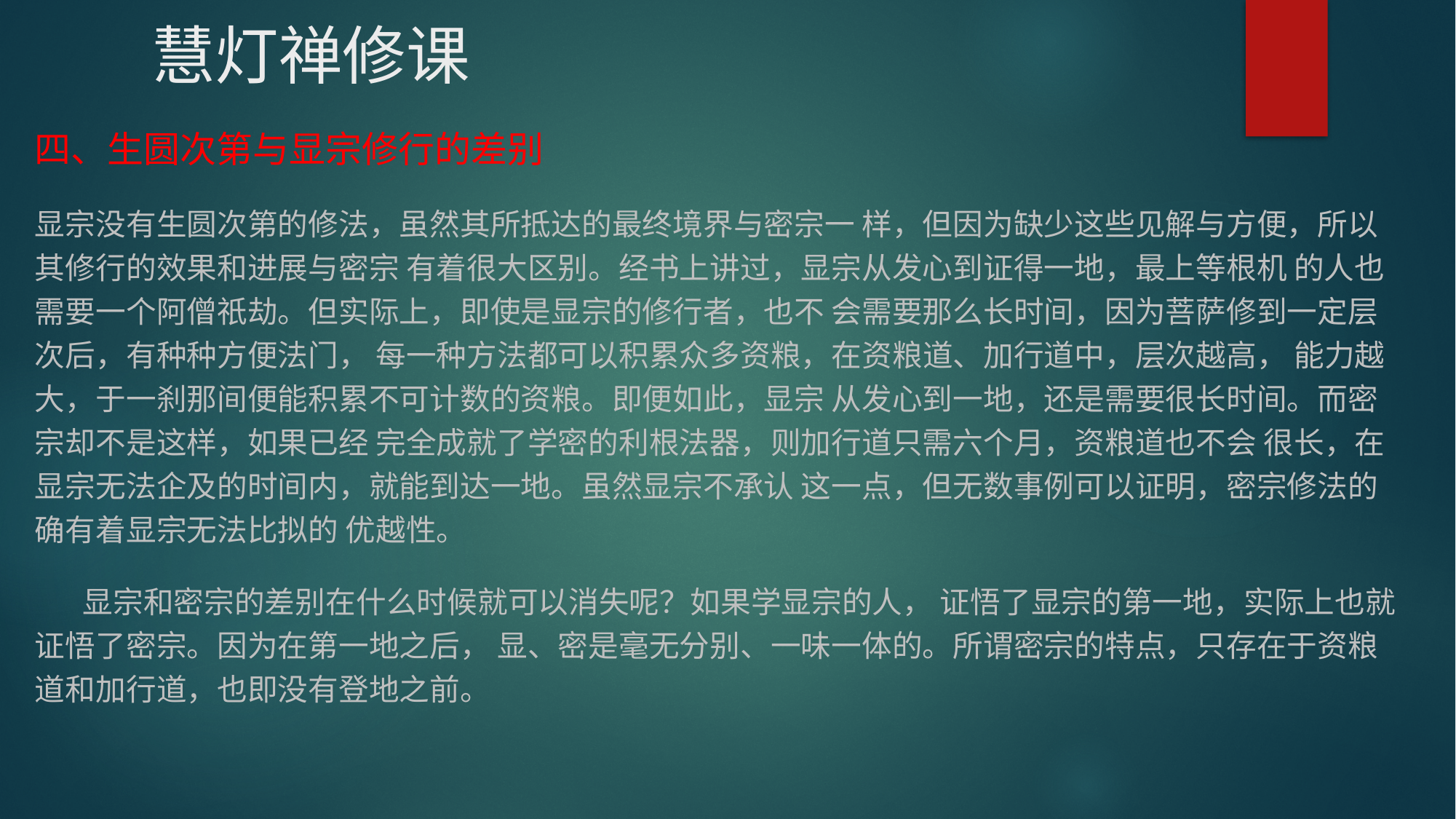

慧灯禅修课
四、生圆次第与显宗修行的差别
显宗没有生圆次第的修法，虽然其所抵达的最终境界与密宗一 样，但因为缺少这些见解与方便，所以其修行的效果和进展与密宗 有着很大区别。经书上讲过，显宗从发心到证得一地，最上等根机 的人也需要一个阿僧祇劫。但实际上，即使是显宗的修行者，也不 会需要那么长时间，因为菩萨修到一定层次后，有种种方便法门， 每一种方法都可以积累众多资粮，在资粮道、加行道中，层次越高， 能力越大，于一刹那间便能积累不可计数的资粮。即便如此，显宗 从发心到一地，还是需要很长时间。而密宗却不是这样，如果已经 完全成就了学密的利根法器，则加行道只需六个月，资粮道也不会 很长，在显宗无法企及的时间内，就能到达一地。虽然显宗不承认 这一点，但无数事例可以证明，密宗修法的确有着显宗无法比拟的 优越性。
      显宗和密宗的差别在什么时候就可以消失呢？如果学显宗的人， 证悟了显宗的第一地，实际上也就证悟了密宗。因为在第一地之后， 显、密是毫无分别、一味一体的。所谓密宗的特点，只存在于资粮 道和加行道，也即没有登地之前。